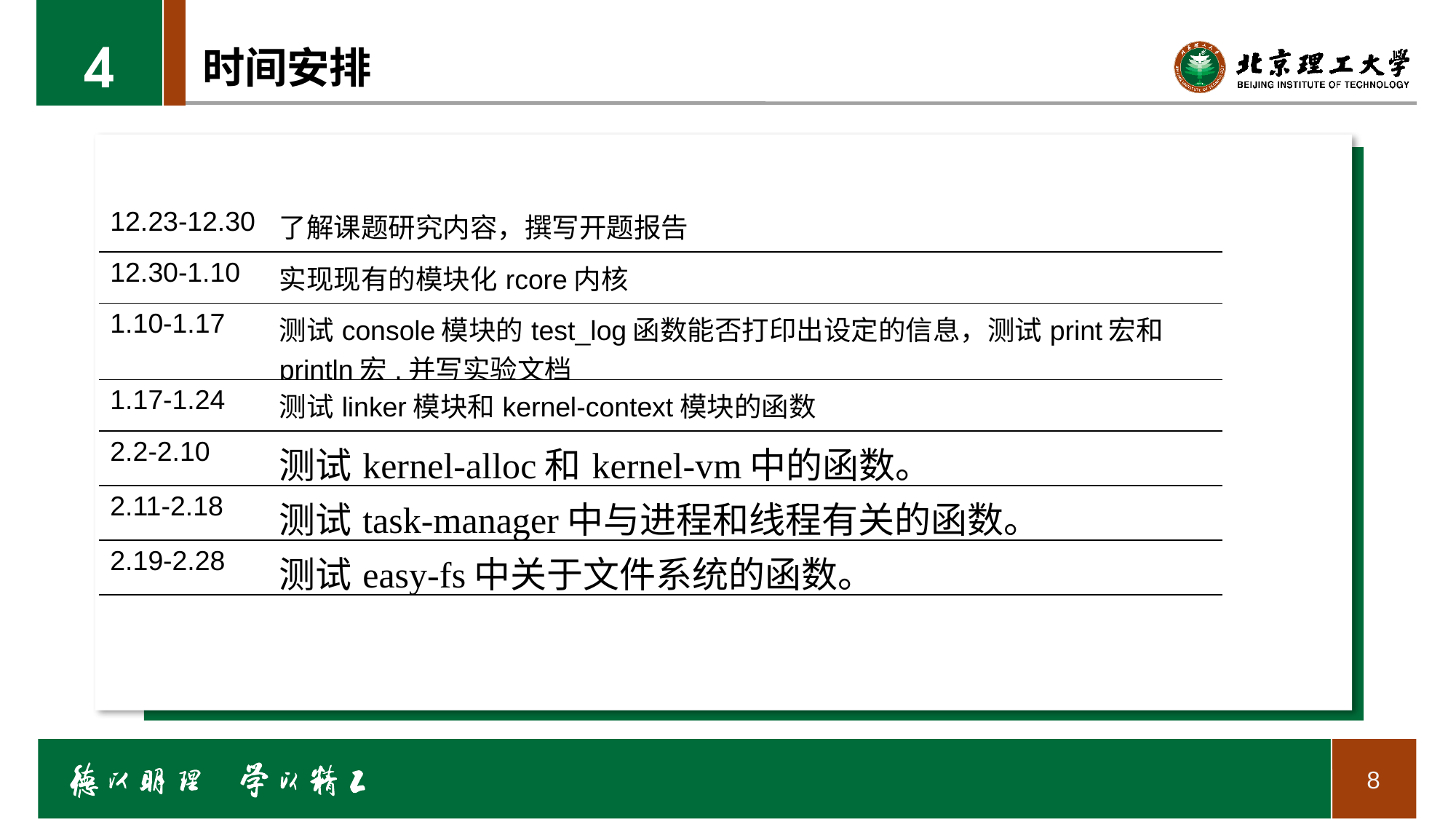

4
# 时间安排

| 12.23-12.30 | 了解课题研究内容，撰写开题报告 |
| --- | --- |
| 12.30-1.10 | 实现现有的模块化rcore内核 |
| 1.10-1.17 | 测试console模块的test\_log函数能否打印出设定的信息，测试print宏和println宏,并写实验文档 |
| 1.17-1.24 | 测试linker模块和kernel-context模块的函数 |
| 2.2-2.10 | 测试kernel-alloc和kernel-vm中的函数。 |
| 2.11-2.18 | 测试task-manager中与进程和线程有关的函数。 |
| 2.19-2.28 | 测试easy-fs中关于文件系统的函数。 |